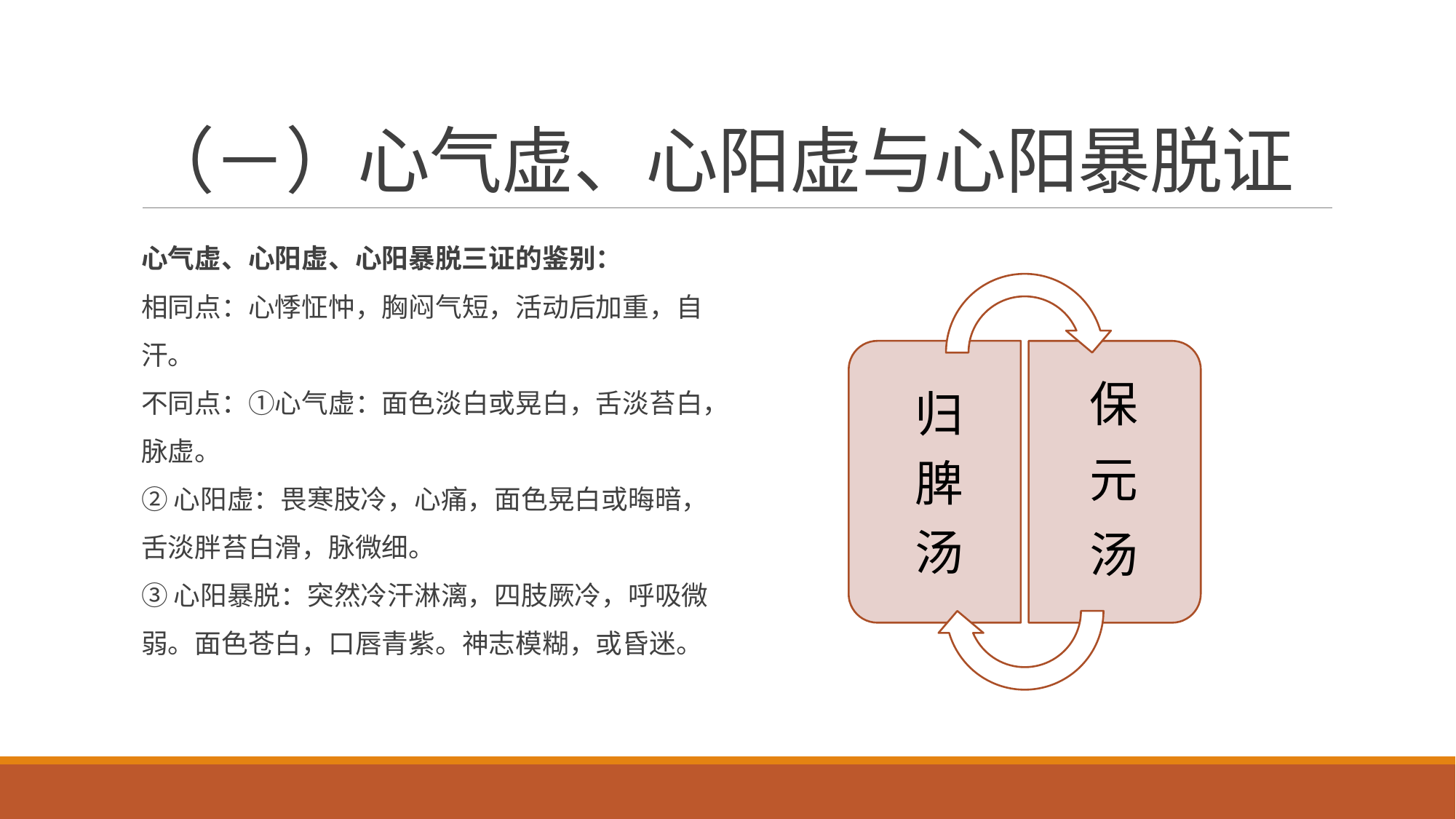

# （－）心气虚、心阳虚与心阳暴脱证
心气虚、心阳虚、心阳暴脱三证的鉴别：
相同点：心悸怔忡，胸闷气短，活动后加重，自汗。
不同点：①心气虚：面色淡白或晃白，舌淡苔白，脉虚。
②心阳虚：畏寒肢冷，心痛，面色晃白或晦暗，舌淡胖苔白滑，脉微细。
③心阳暴脱：突然冷汗淋漓，四肢厥冷，呼吸微弱。面色苍白，口唇青紫。神志模糊，或昏迷。
归
脾
汤
保
元
汤